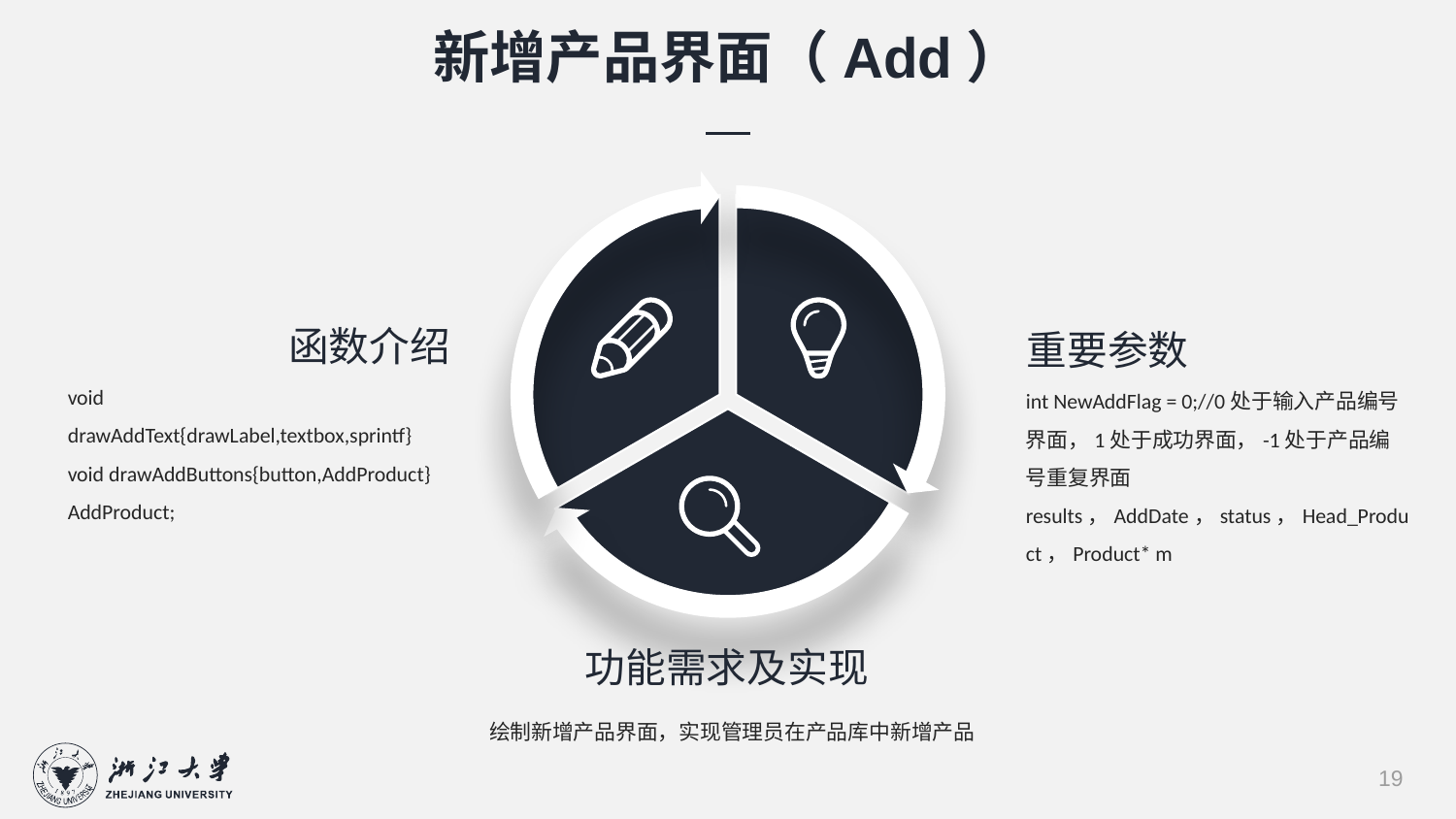

新增产品界面（Add）

函数介绍
重要参数
void drawAddText{drawLabel,textbox,sprintf}     void drawAddButtons{button,AddProduct}
AddProduct;

int NewAddFlag = 0;//0处于输入产品编号界面，1处于成功界面，-1处于产品编号重复界面
results，AddDate，status，Head_Product，Product* m

功能需求及实现
绘制新增产品界面，实现管理员在产品库中新增产品
19